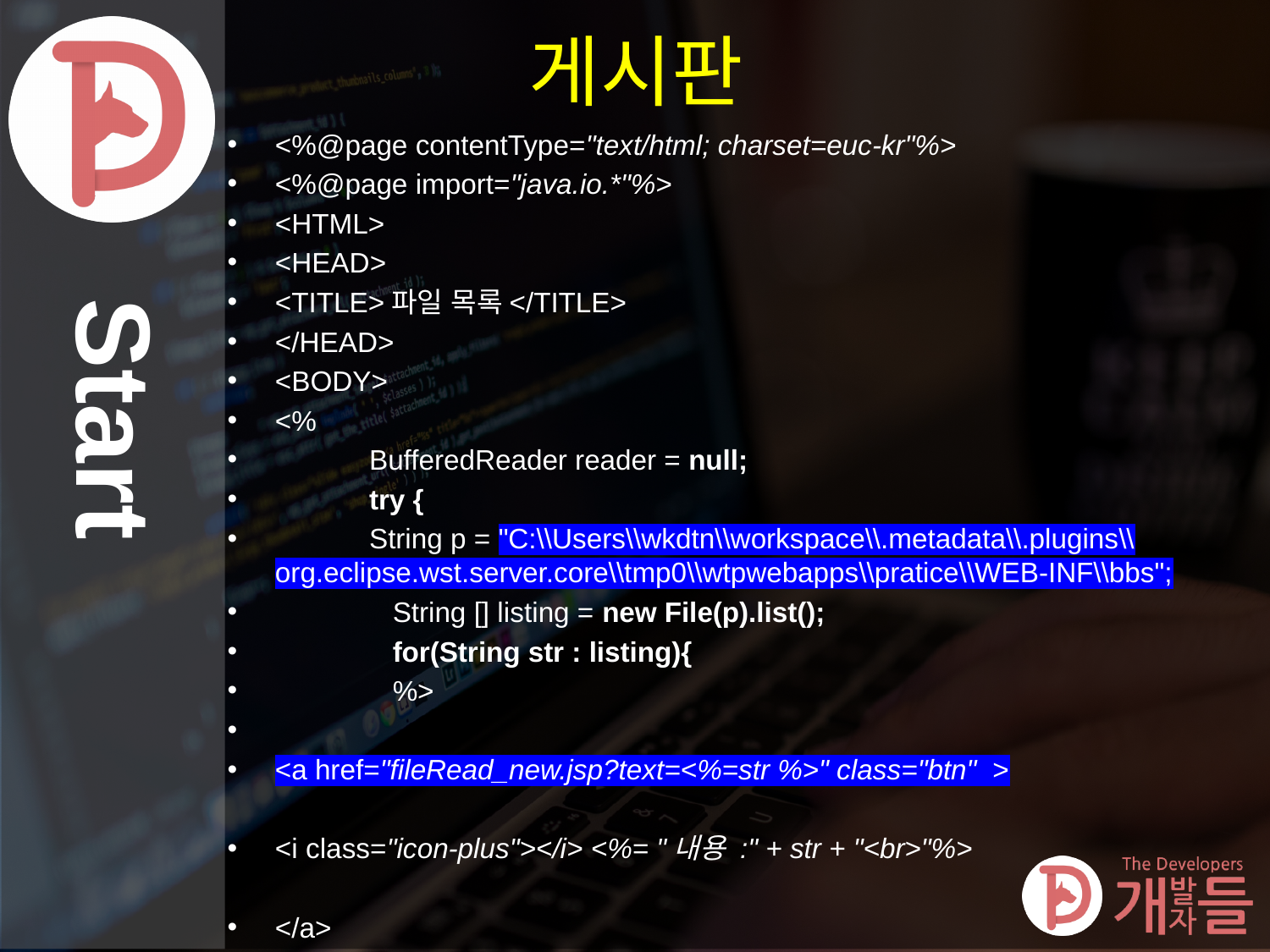

# 게시판
<%@page contentType="text/html; charset=euc-kr"%>
<%@page import="java.io.*"%>
<HTML>
<HEAD>
<TITLE>파일 목록</TITLE>
</HEAD>
<BODY>
<%
            BufferedReader reader = null;
            try {
            String p = "C:\\Users\\wkdtn\\workspace\\.metadata\\.plugins\\org.eclipse.wst.server.core\\tmp0\\wtpwebapps\\pratice\\WEB-INF\\bbs";
               String [] listing = new File(p).list();
               for(String str : listing){
               %>

<a href="fileRead_new.jsp?text=<%=str %>" class="btn"  >

<i class="icon-plus"></i> <%= "내용 :" + str + "<br>"%>

</a>

</form>
<% }

            }

            catch (FileNotFoundException fnfe) {
                out.println("파일이 존재하지 않습니다.");
            }
            catch (IOException ioe) {
                out.println("파일을 읽을 수 없습니다.");
            }
            finally {
                try {
                    reader.close();
                }
                catch (Exception e) {
                }
            }
        %>
</BODY>
</HTML>

Start